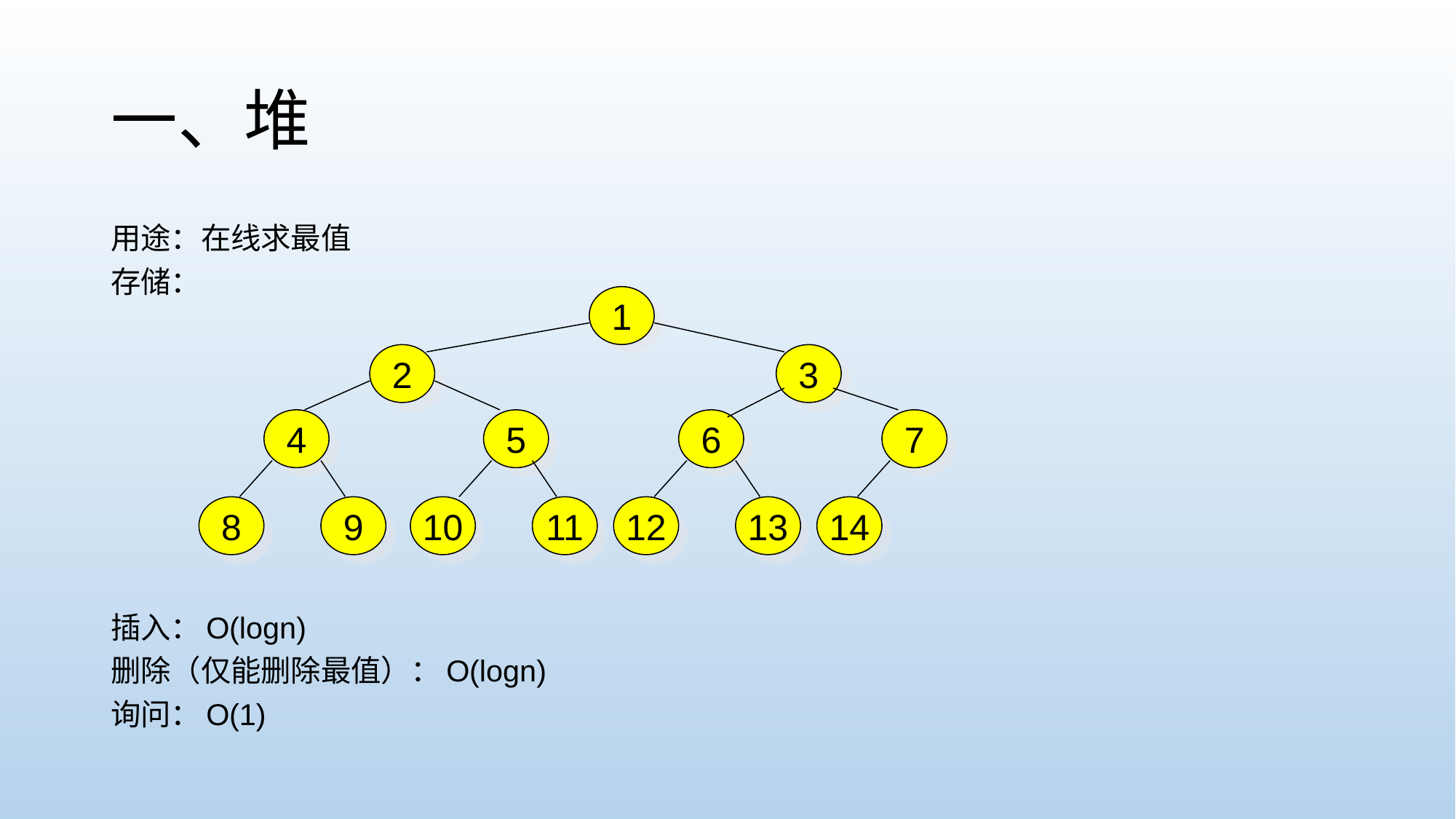

# 一、堆
用途：在线求最值
存储：

插入：O(logn)
删除（仅能删除最值）：O(logn)
询问：O(1)
1

2
3

4
5
6
7

8
9
10
11
12
13
14